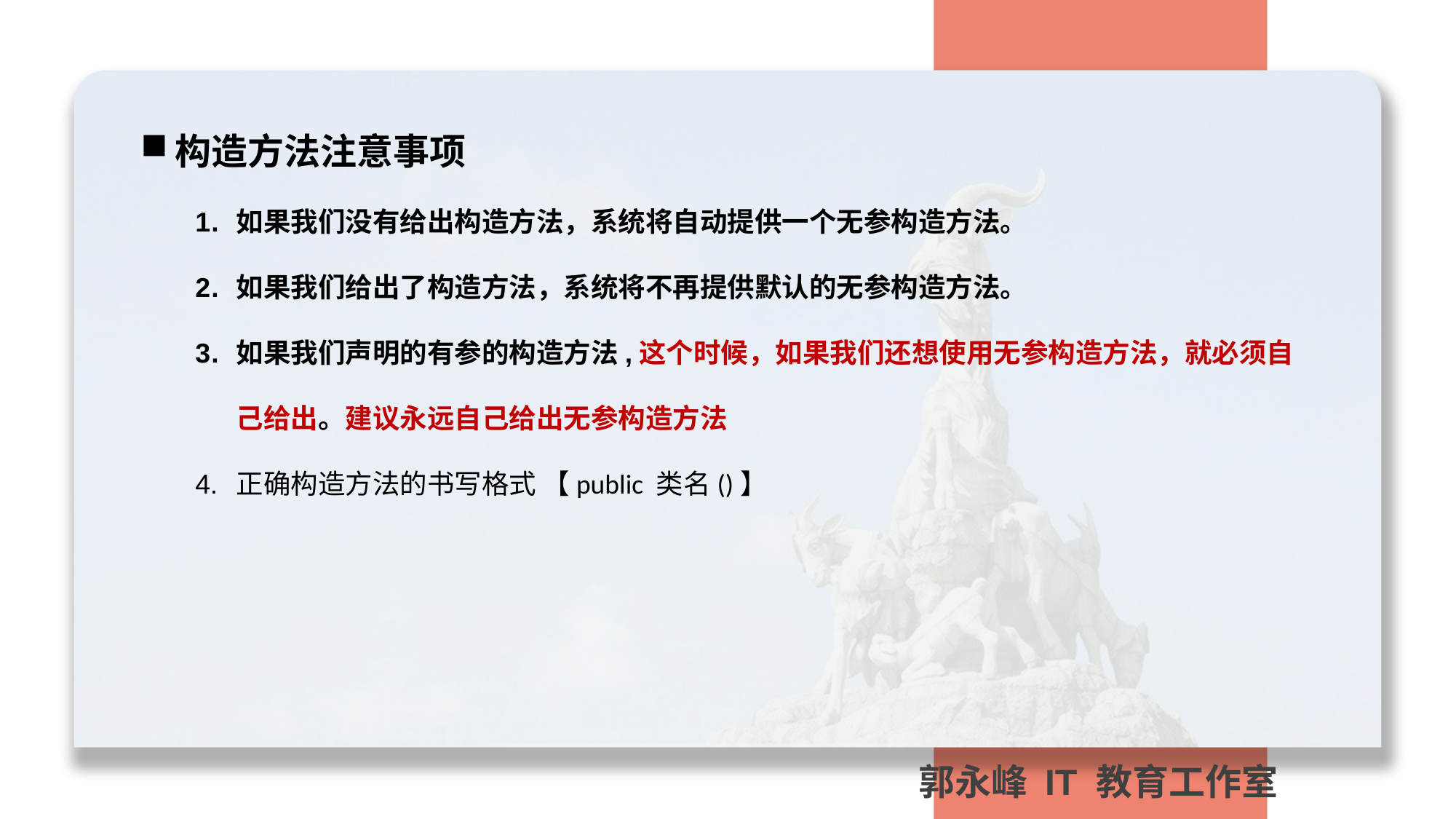

构造方法注意事项
如果我们没有给出构造方法，系统将自动提供一个无参构造方法。
如果我们给出了构造方法，系统将不再提供默认的无参构造方法。
如果我们声明的有参的构造方法,这个时候，如果我们还想使用无参构造方法，就必须自己给出。建议永远自己给出无参构造方法
正确构造方法的书写格式 【public 类名()】